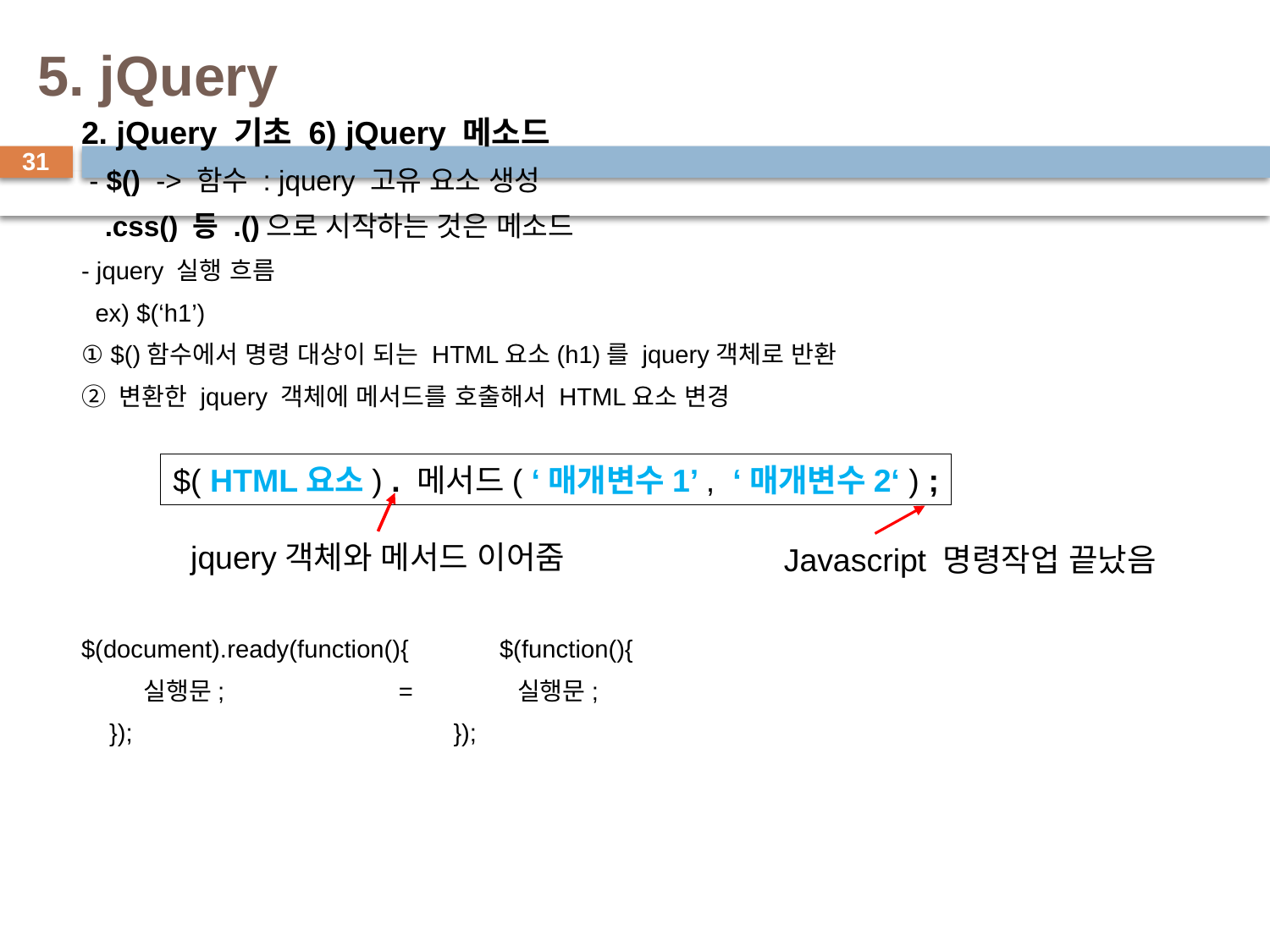

# 5. jQuery
2. jQuery 기초 6) jQuery 메소드
 - $()  -> 함수 : jquery 고유 요소 생성
   .css() 등 .()으로 시작하는 것은 메소드
- jquery 실행 흐름
  ex) $(‘h1’)
① $()함수에서 명령 대상이 되는 HTML요소(h1)를 jquery객체로 반환
② 변환한 jquery 객체에 메서드를 호출해서 HTML요소 변경

$(document).ready(function(){             $(function(){
        실행문;                         =              실행문;
    });                                              });

31
$( HTML요소) . 메서드( ‘매개변수1’ ,  ‘매개변수2‘ ) ;
jquery객체와 메서드 이어줌
Javascript 명령작업 끝났음